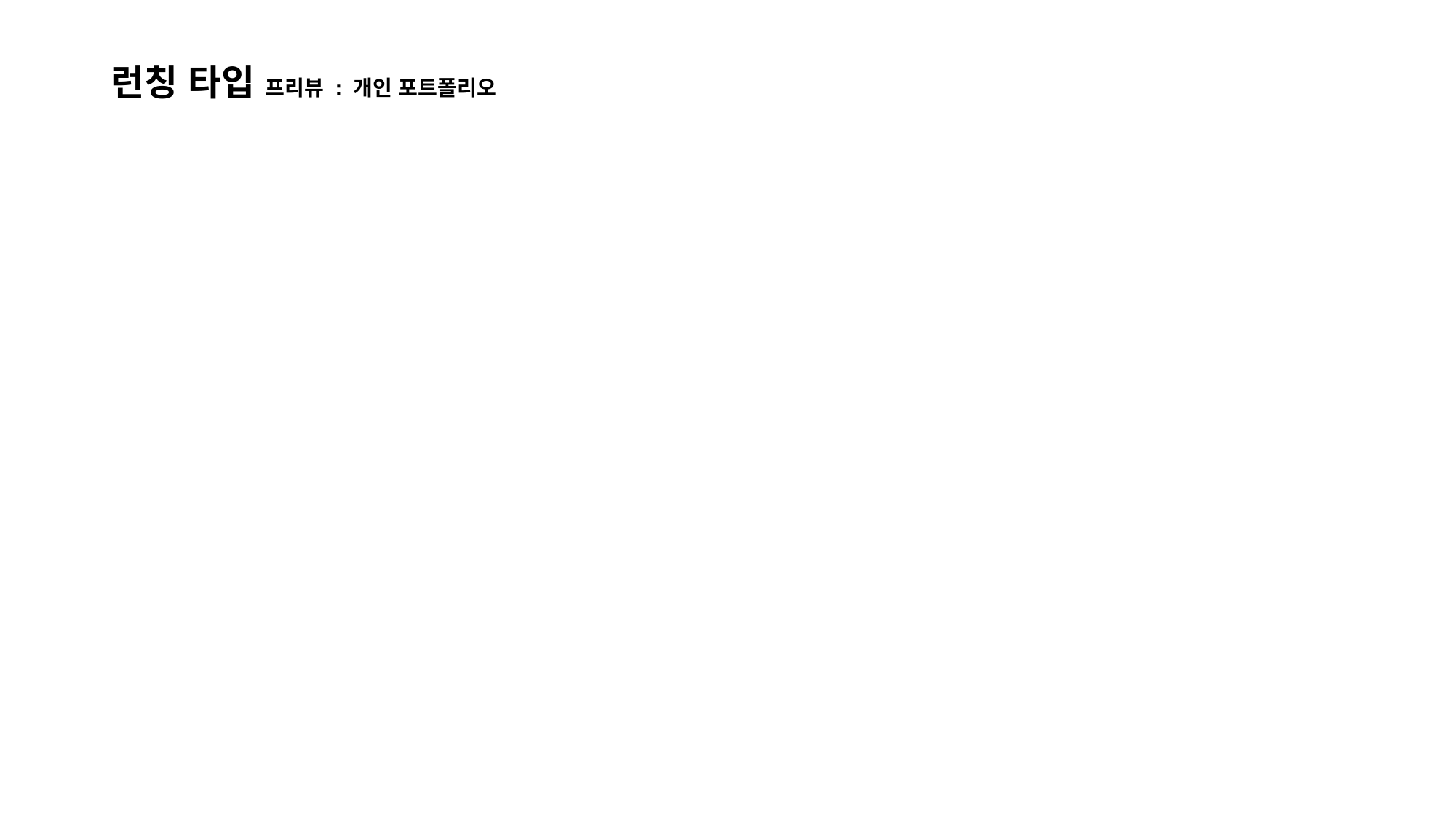

# 런칭 타입 프리뷰 : 개인 포트폴리오